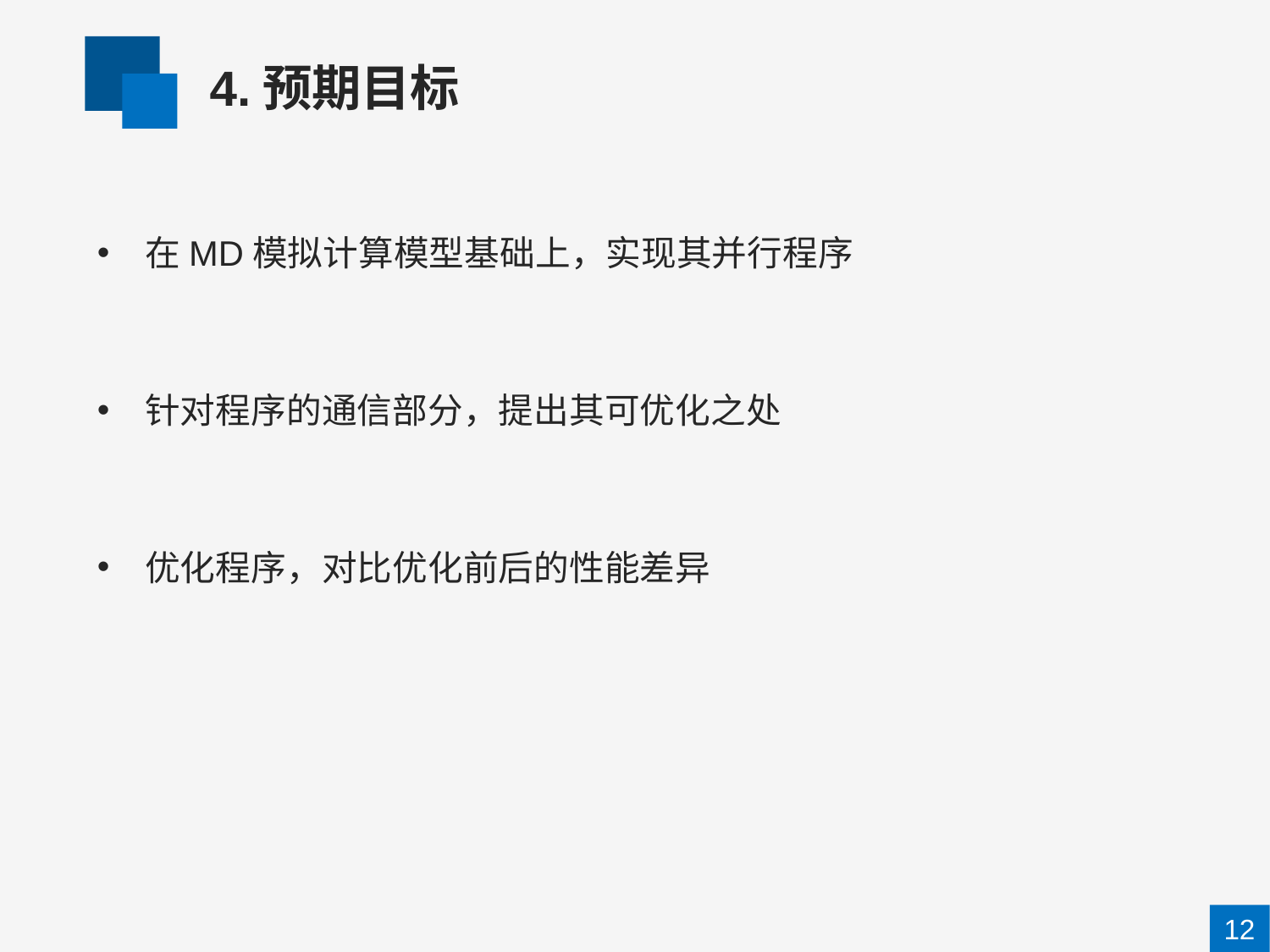

4.预期目标
在MD模拟计算模型基础上，实现其并行程序
针对程序的通信部分，提出其可优化之处
优化程序，对比优化前后的性能差异
12